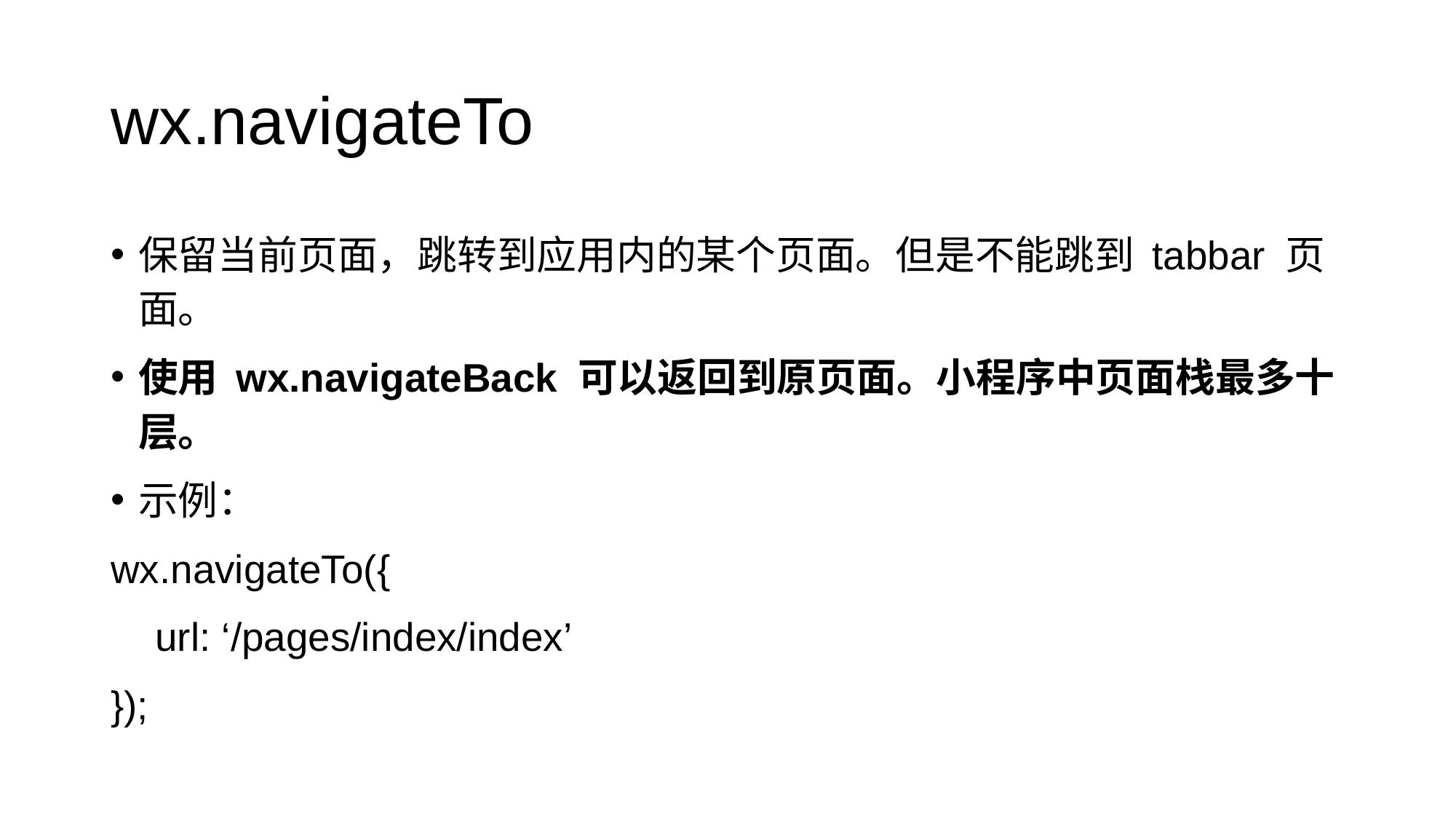

# wx.navigateTo
保留当前页面，跳转到应用内的某个页面。但是不能跳到 tabbar 页面。
使用 wx.navigateBack 可以返回到原页面。小程序中页面栈最多十层。
示例：
wx.navigateTo({
    url: ‘/pages/index/index’
});